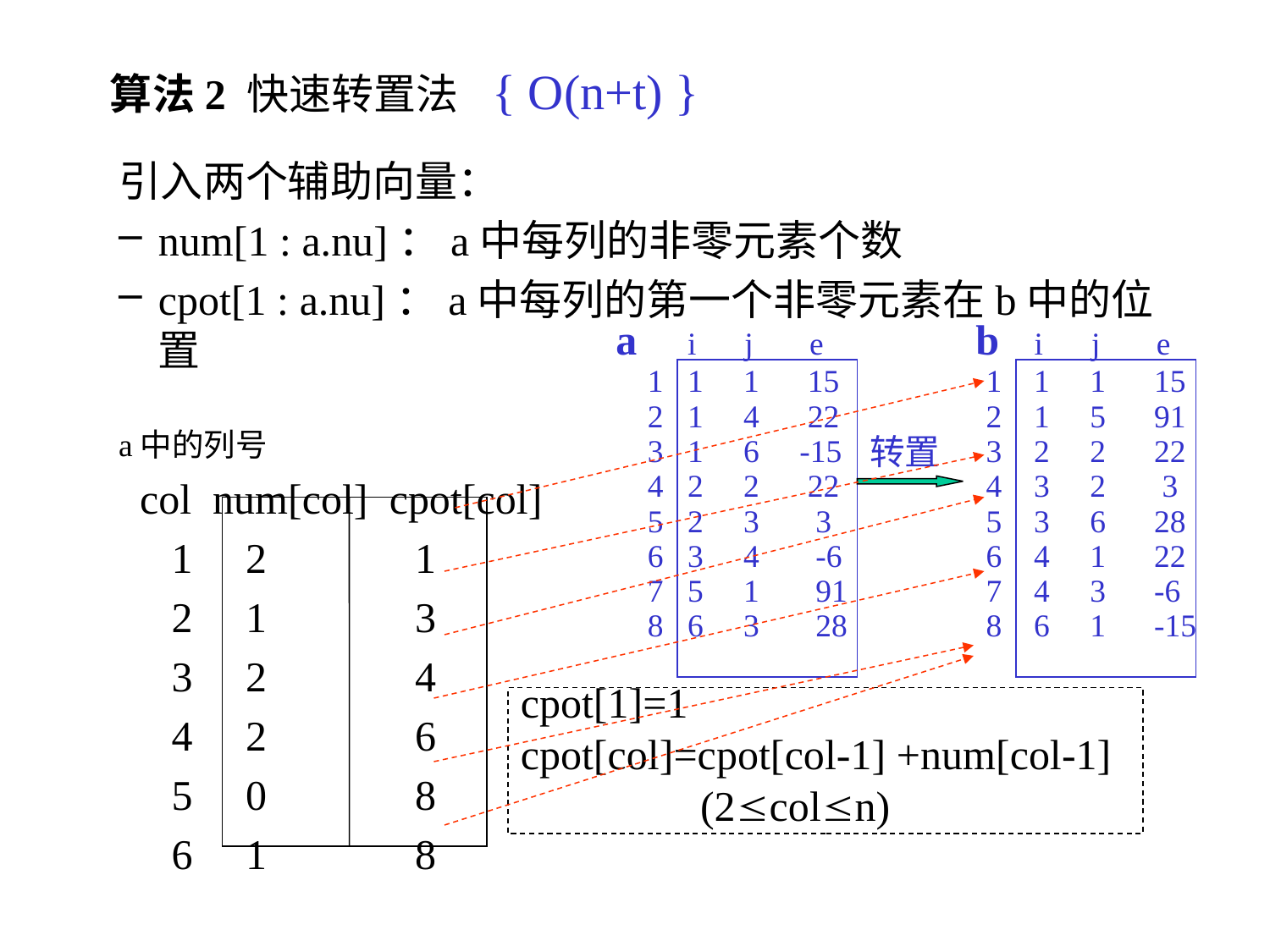

# 算法2 快速转置法  { O(n+t) }
引入两个辅助向量：
num[1 : a.nu]：a中每列的非零元素个数
cpot[1 : a.nu]：a中每列的第一个非零元素在b中的位置

a中的列号
  col  num[col]  cpot[col]
     1     2              1
     2     1              3
     3     2              4
     4     2              6
     5     0              8
     6     1              8
a
b
     i      j       e
1   1     1      15
2   1     4      22
3   1     6     -15
4   2     2      22
5   2     3       3
6   3     4       -6
7   5     1       91
8   6     3       28
      i      j       e
1    1     1      15
2    1     5      91
3    2     2      22
4    3     2       3
5    3     6      28
6    4     1      22
7    4     3      -6
8    6     1      -15

转置

cpot[1]=1
cpot[col]=cpot[col-1] +num[col-1]
                 (2≤col≤n)